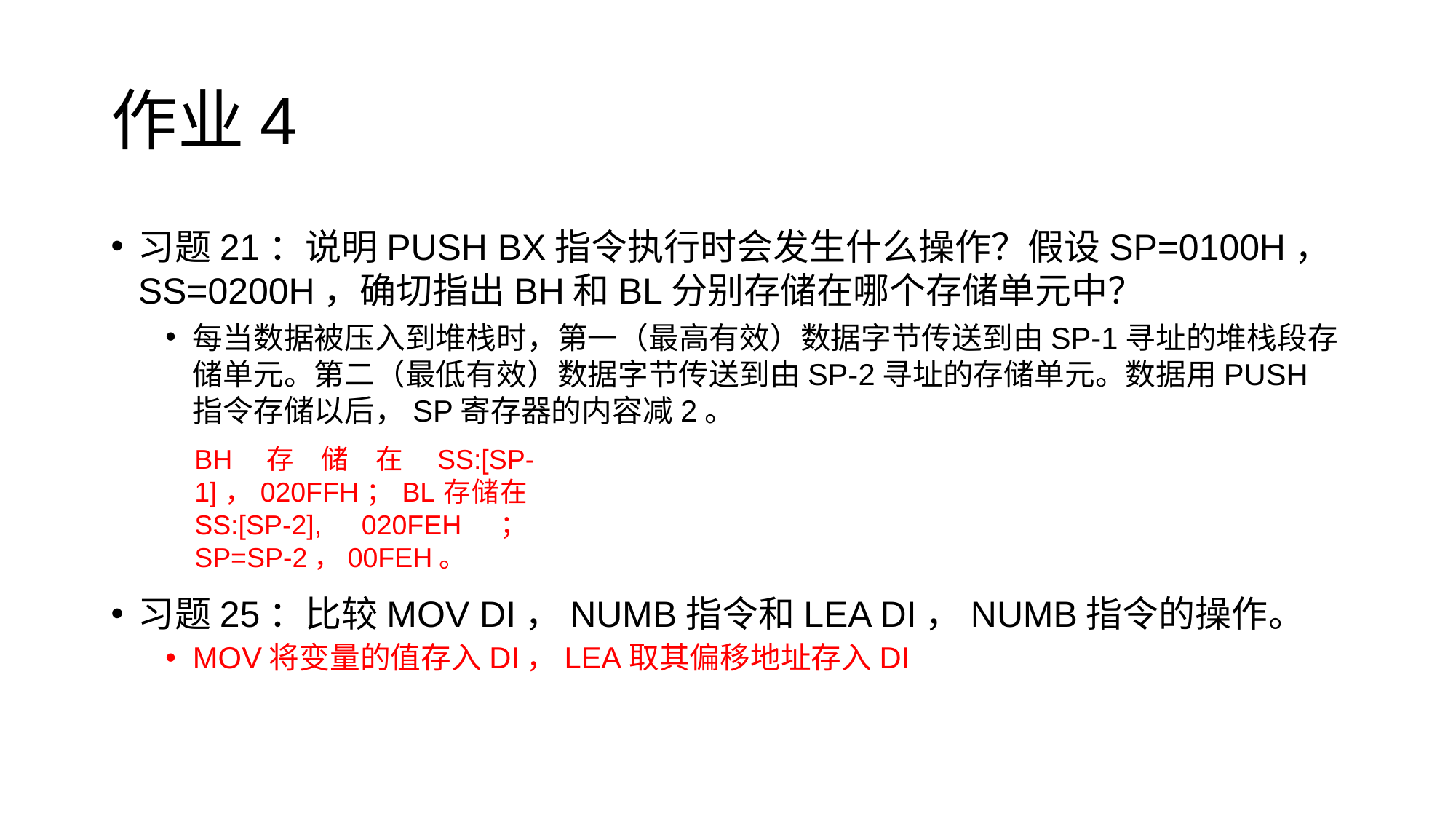

# 作业4
习题21：说明PUSH BX指令执行时会发生什么操作？假设SP=0100H，SS=0200H，确切指出BH和BL分别存储在哪个存储单元中？
每当数据被压入到堆栈时，第一（最高有效）数据字节传送到由SP-1寻址的堆栈段存储单元。第二（最低有效）数据字节传送到由SP-2寻址的存储单元。数据用PUSH指令存储以后，SP寄存器的内容减2。

习题25：比较MOV DI，NUMB指令和LEA DI，NUMB指令的操作。
MOV将变量的值存入DI，LEA取其偏移地址存入DI

BH存储在SS:[SP-1]，020FFH；BL存储在SS:[SP-2], 020FEH；SP=SP-2，00FEH。